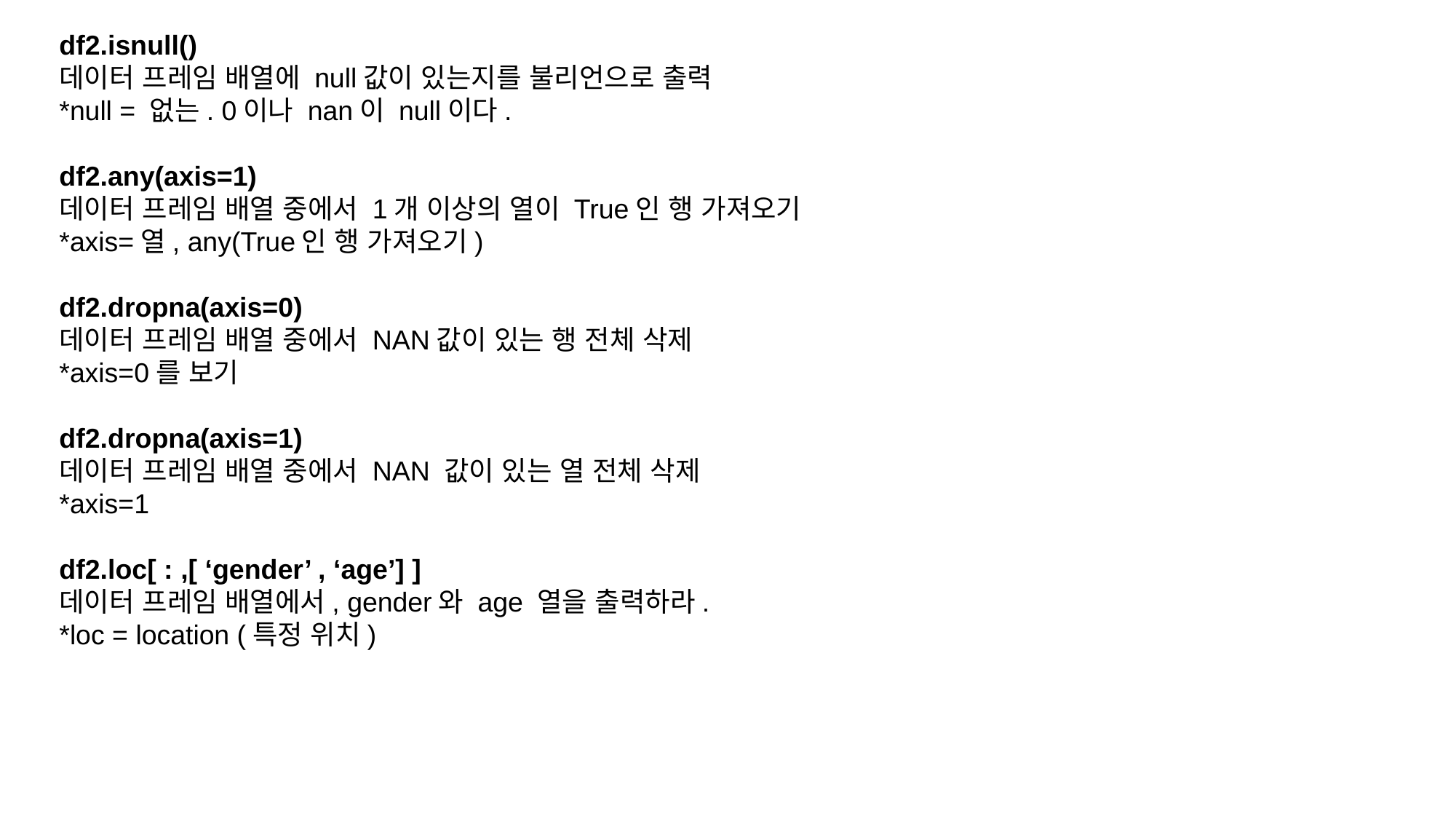

df2.isnull()
데이터 프레임 배열에 null값이 있는지를 불리언으로 출력
*null = 없는. 0이나 nan이 null이다.

df2.any(axis=1)
데이터 프레임 배열 중에서 1개 이상의 열이 True인 행 가져오기
*axis=열, any(True인 행 가져오기)

df2.dropna(axis=0)
데이터 프레임 배열 중에서 NAN값이 있는 행 전체 삭제
*axis=0를 보기

df2.dropna(axis=1)
데이터 프레임 배열 중에서 NAN 값이 있는 열 전체 삭제
*axis=1

df2.loc[ : ,[ ‘gender’ , ‘age’] ]
데이터 프레임 배열에서, gender와 age 열을 출력하라.
*loc = location (특정 위치)